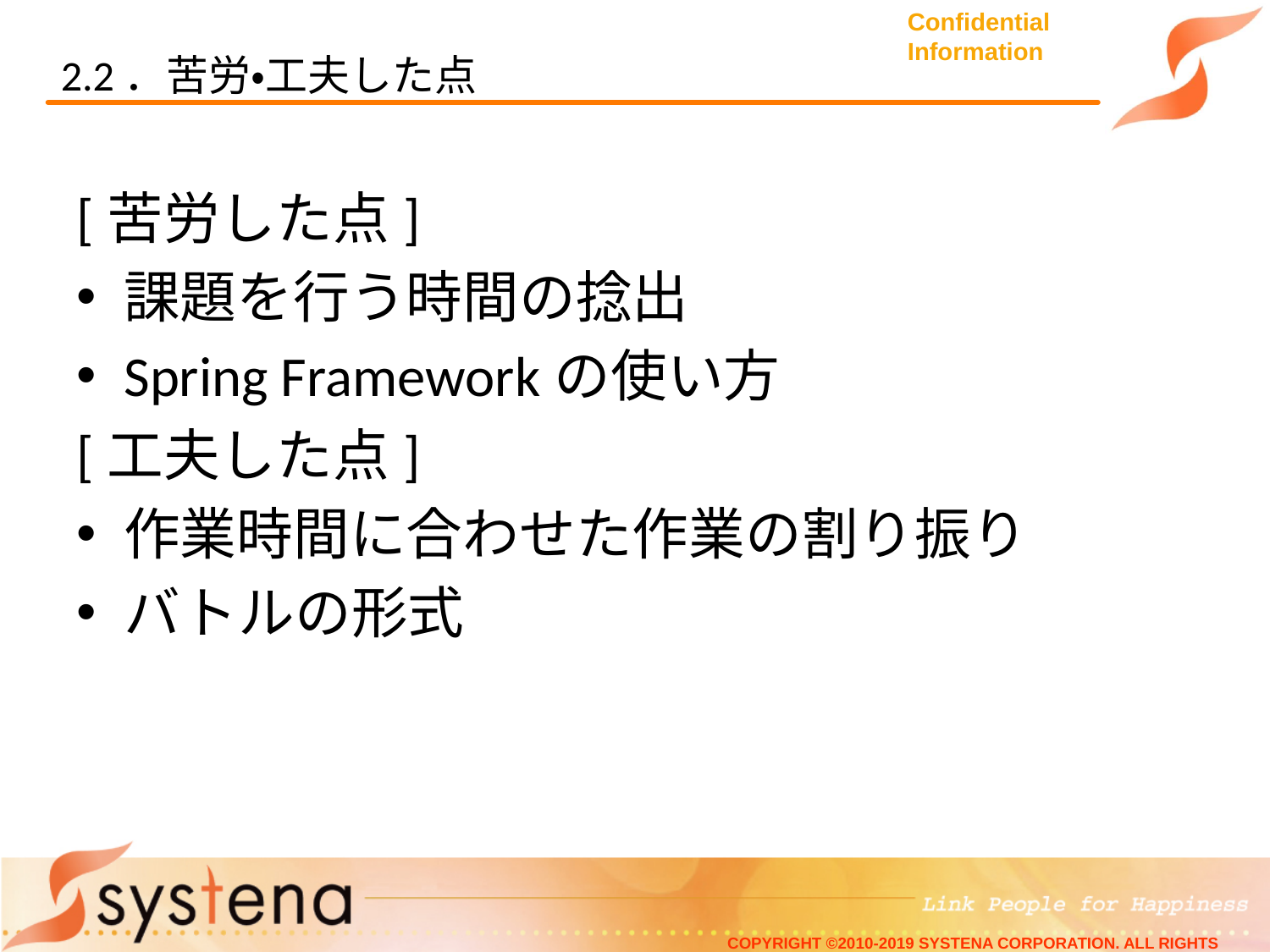

# 2.2．苦労・工夫した点
[苦労した点]
課題を行う時間の捻出
Spring Frameworkの使い方
[工夫した点]
作業時間に合わせた作業の割り振り
バトルの形式